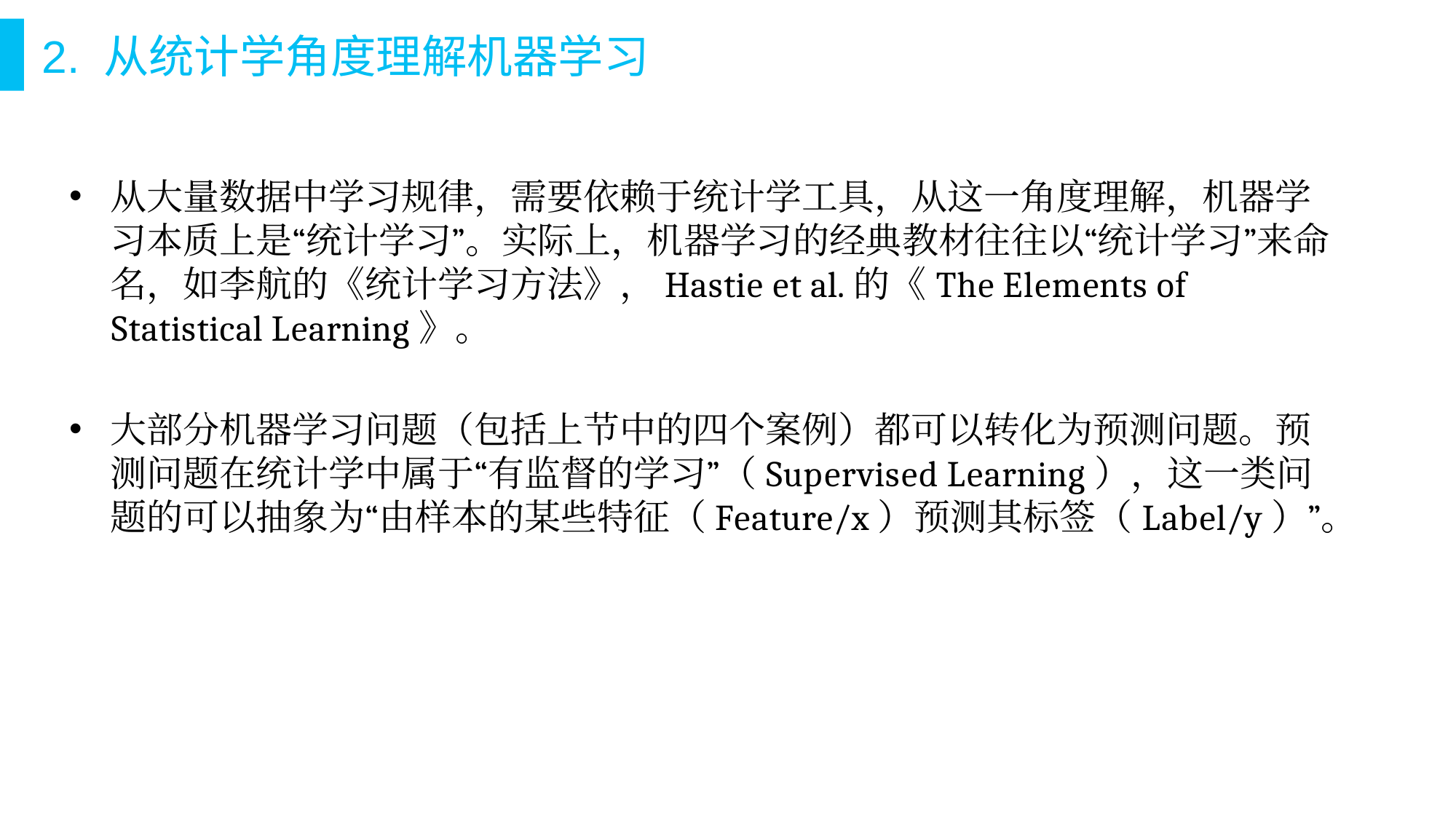

# 2. 从统计学角度理解机器学习

从大量数据中学习规律，需要依赖于统计学工具，从这一角度理解，机器学习本质上是“统计学习”。实际上，机器学习的经典教材往往以“统计学习”来命名，如李航的《统计学习方法》，Hastie et al.的《The Elements of Statistical Learning》。

大部分机器学习问题（包括上节中的四个案例）都可以转化为预测问题。预测问题在统计学中属于“有监督的学习”（Supervised Learning），这一类问题的可以抽象为“由样本的某些特征（Feature/x）预测其标签（Label/y）”。